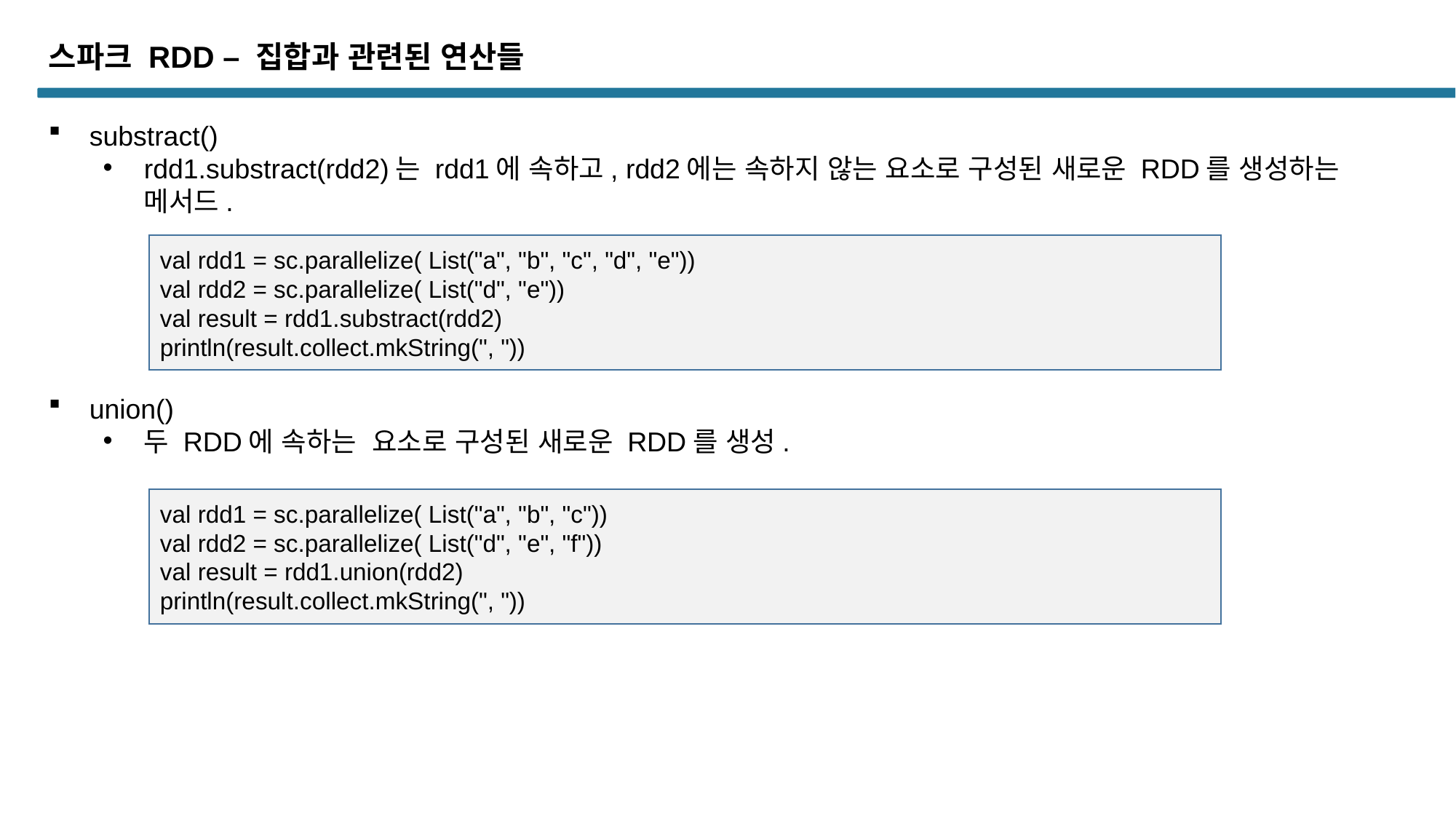

스파크 RDD – 집합과 관련된 연산들
substract()
rdd1.substract(rdd2)는 rdd1에 속하고, rdd2에는 속하지 않는 요소로 구성된 새로운 RDD를 생성하는 메서드.
val rdd1 = sc.parallelize( List("a", "b", "c", "d", "e"))
val rdd2 = sc.parallelize( List("d", "e"))
val result = rdd1.substract(rdd2)
println(result.collect.mkString(", "))
union()
두 RDD에 속하는  요소로 구성된 새로운 RDD를 생성.
val rdd1 = sc.parallelize( List("a", "b", "c"))
val rdd2 = sc.parallelize( List("d", "e", "f"))
val result = rdd1.union(rdd2)
println(result.collect.mkString(", "))